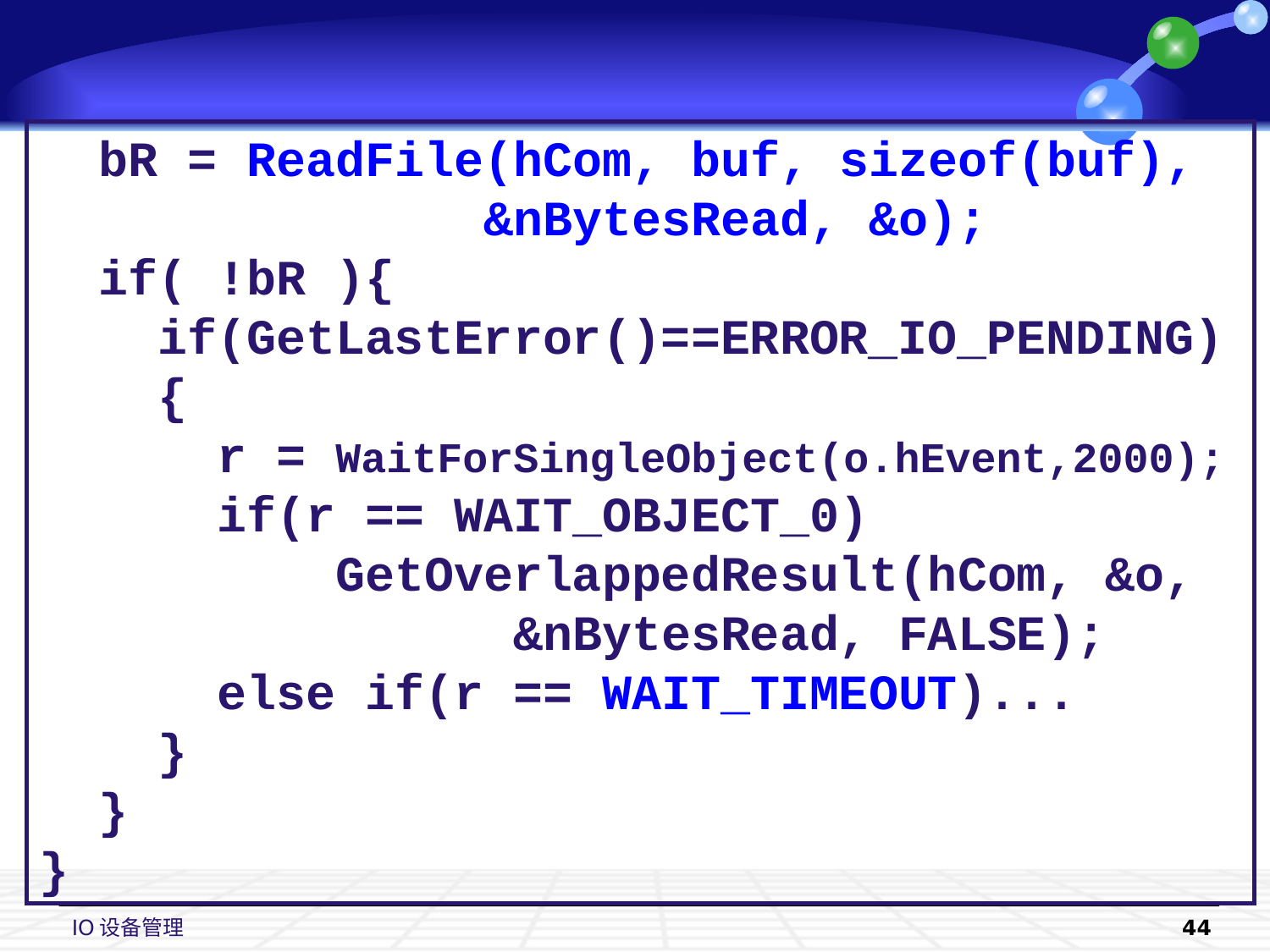

bR = ReadFile(hCom, buf, sizeof(buf),
               &nBytesRead, &o);
  if( !bR ){
    if(GetLastError()==ERROR_IO_PENDING)
    {
      r = WaitForSingleObject(o.hEvent,2000);
      if(r == WAIT_OBJECT_0)
          GetOverlappedResult(hCom, &o,
                &nBytesRead, FALSE);
      else if(r == WAIT_TIMEOUT)...
    }
  }
}
IO设备管理
44